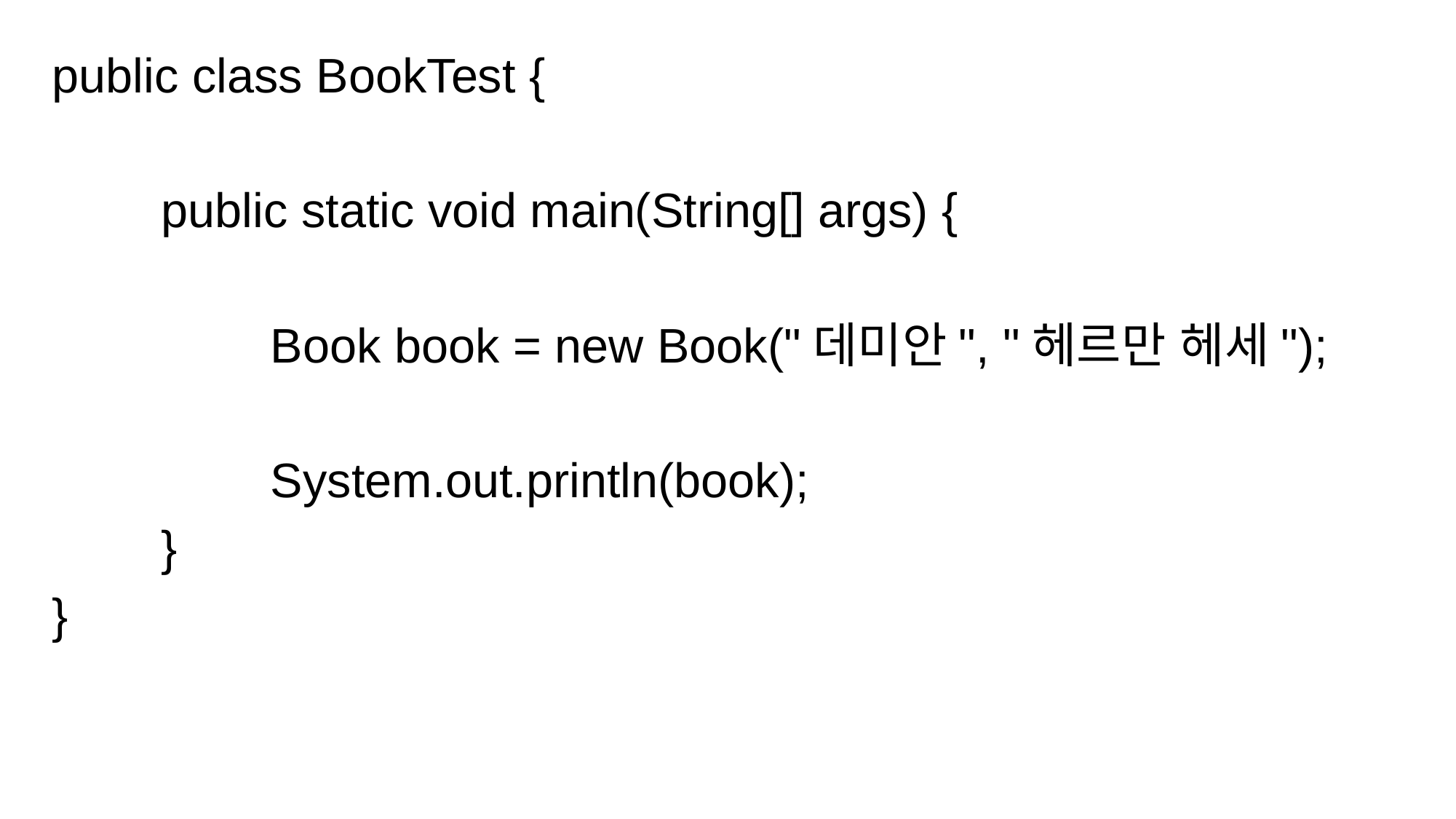

public class BookTest {

	public static void main(String[] args) {

		Book book = new Book("데미안", "헤르만 헤세");

		System.out.println(book);
	}
}